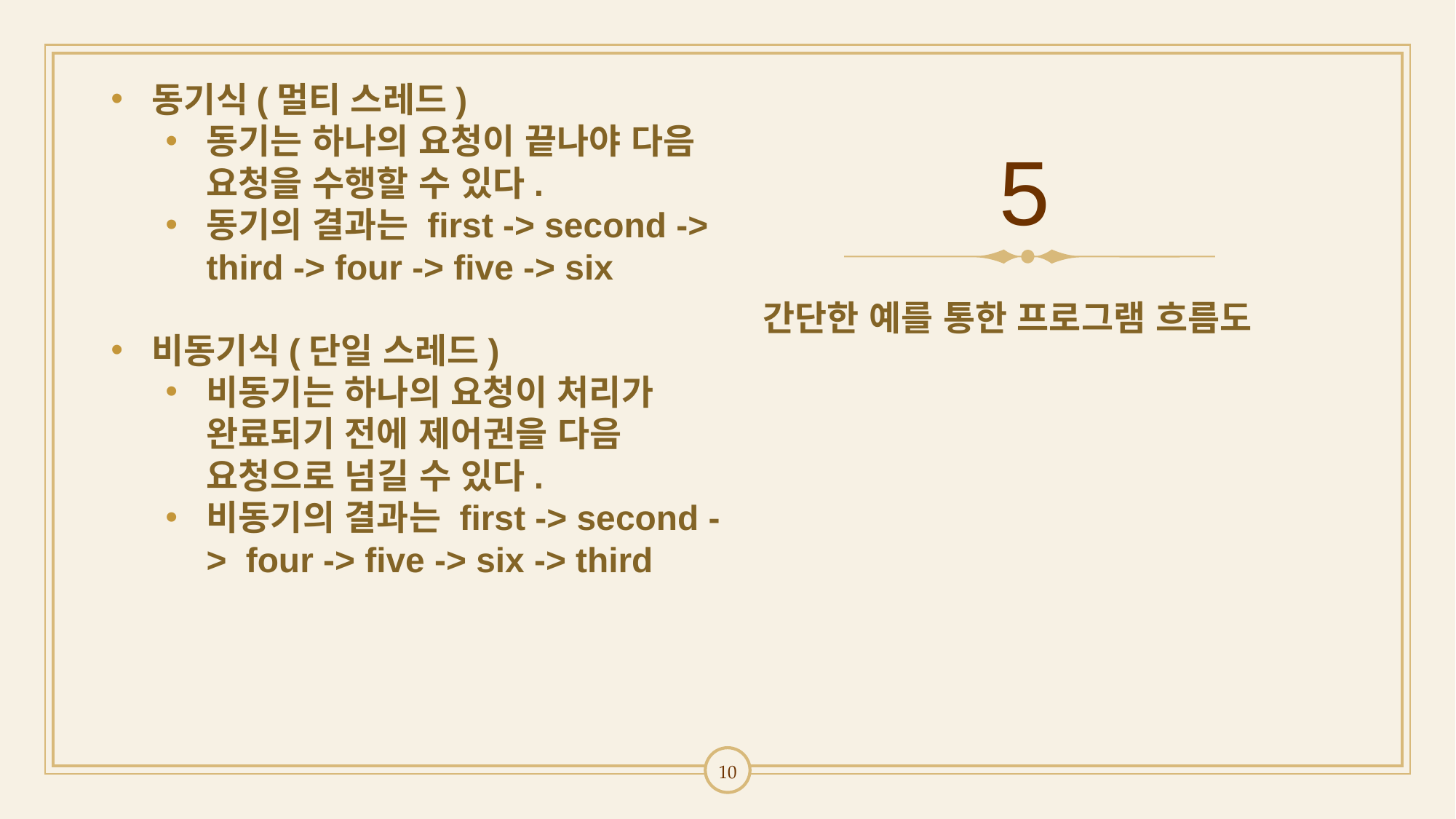

동기식(멀티 스레드)
동기는 하나의 요청이 끝나야 다음 요청을 수행할 수 있다.
동기의 결과는 first -> second -> third -> four -> five -> six

비동기식(단일 스레드)
비동기는 하나의 요청이 처리가 완료되기 전에 제어권을 다음 요청으로 넘길 수 있다.
비동기의 결과는 first -> second ->  four -> five -> six -> third
# 5
간단한 예를 통한 프로그램 흐름도
10